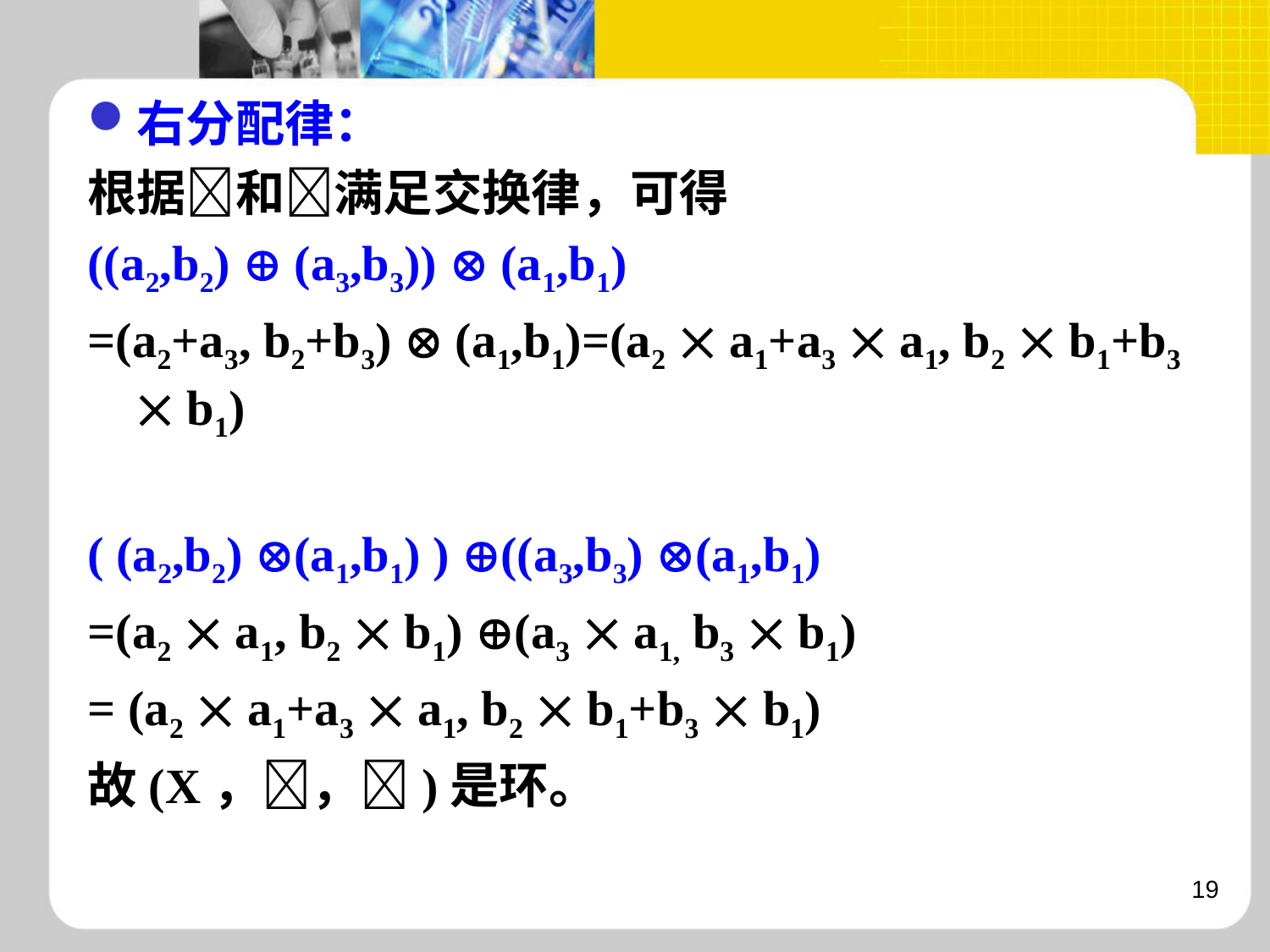

右分配律：
根据⊕和⊗满足交换律，可得
((a2,b2) ⊕ (a3,b3)) ⊗ (a1,b1)
=(a2+a3, b2+b3) ⊗ (a1,b1)=(a2 × a1+a3 × a1, b2 × b1+b3 × b1)

( (a2,b2) ⊗(a1,b1) ) ⊕((a3,b3) ⊗(a1,b1)
=(a2 × a1, b2 × b1) ⊕(a3 × a1, b3 × b1)
= (a2 × a1+a3 × a1, b2 × b1+b3 × b1)
故(X，⊕，⊗)是环。
19